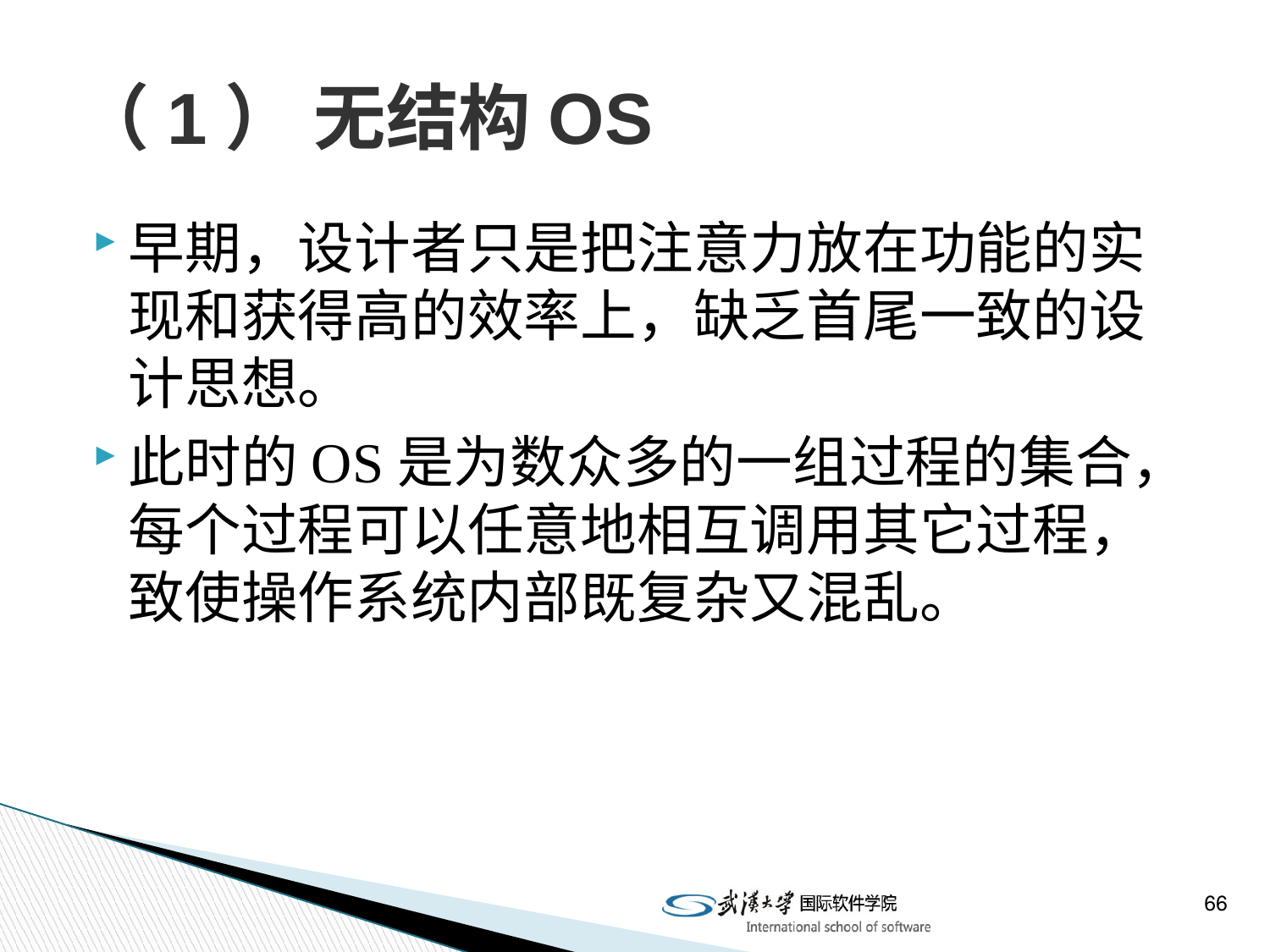

# （1） 无结构OS
早期，设计者只是把注意力放在功能的实现和获得高的效率上，缺乏首尾一致的设计思想。
此时的OS是为数众多的一组过程的集合，每个过程可以任意地相互调用其它过程，致使操作系统内部既复杂又混乱。